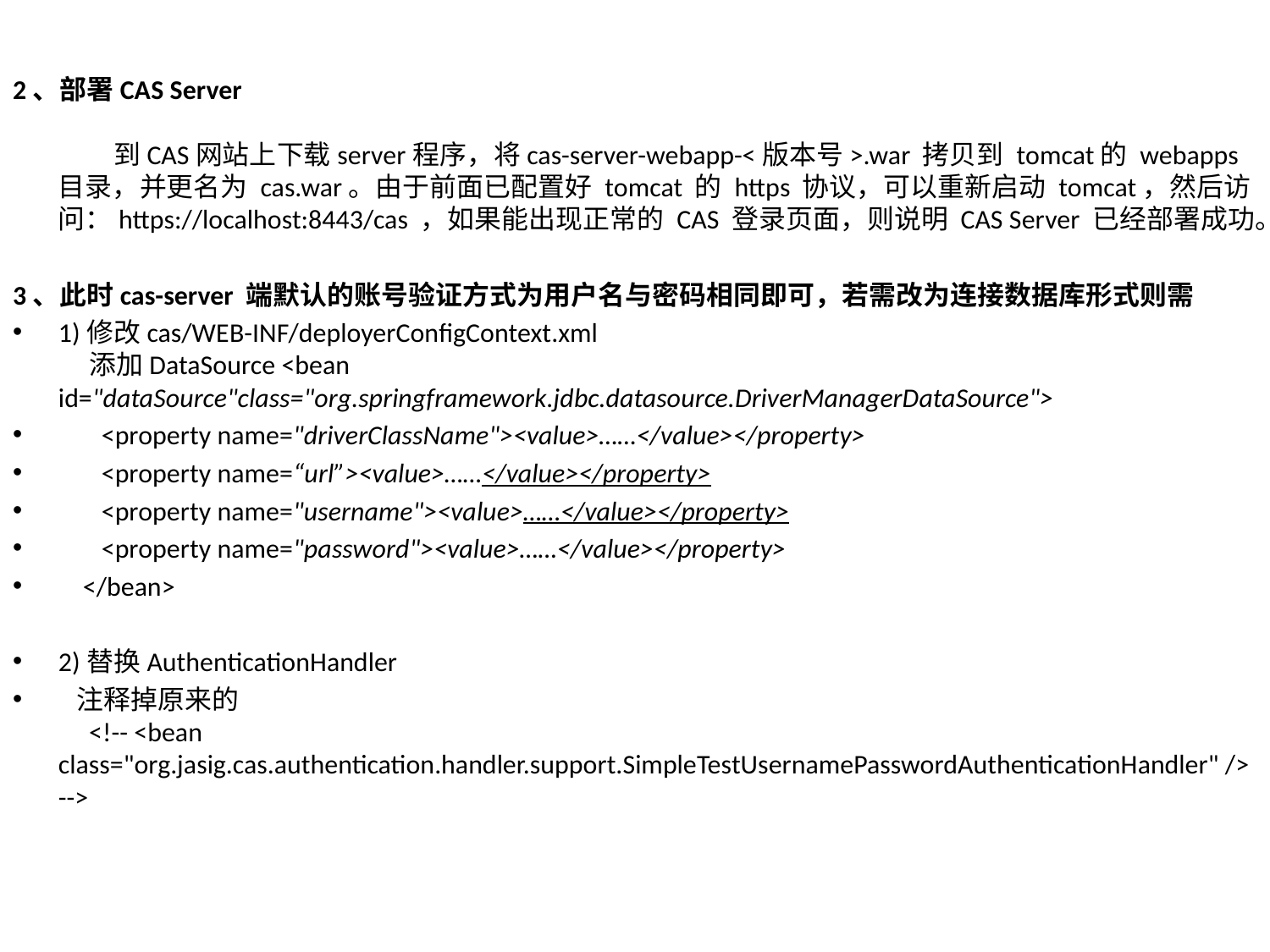

2、部署CAS Server
        到CAS网站上下载server程序，将cas-server-webapp-<版本号>.war 拷贝到 tomcat的 webapps 目录，并更名为 cas.war。由于前面已配置好 tomcat 的 https 协议，可以重新启动 tomcat，然后访问：https://localhost:8443/cas ，如果能出现正常的 CAS 登录页面，则说明 CAS Server 已经部署成功。

3、此时cas-server 端默认的账号验证方式为用户名与密码相同即可，若需改为连接数据库形式则需
	1)修改cas/WEB-INF/deployerConfigContext.xml
    添加DataSource <bean id="dataSource"class="org.springframework.jdbc.datasource.DriverManagerDataSource">
       <property name="driverClassName"><value>……</value></property>
       <property name=“url”><value>……</value></property>
       <property name="username"><value>……</value></property>
       <property name="password"><value>……</value></property>
    </bean>

2)替换AuthenticationHandler
  注释掉原来的
    <!-- <bean class="org.jasig.cas.authentication.handler.support.SimpleTestUsernamePasswordAuthenticationHandler" /> -->